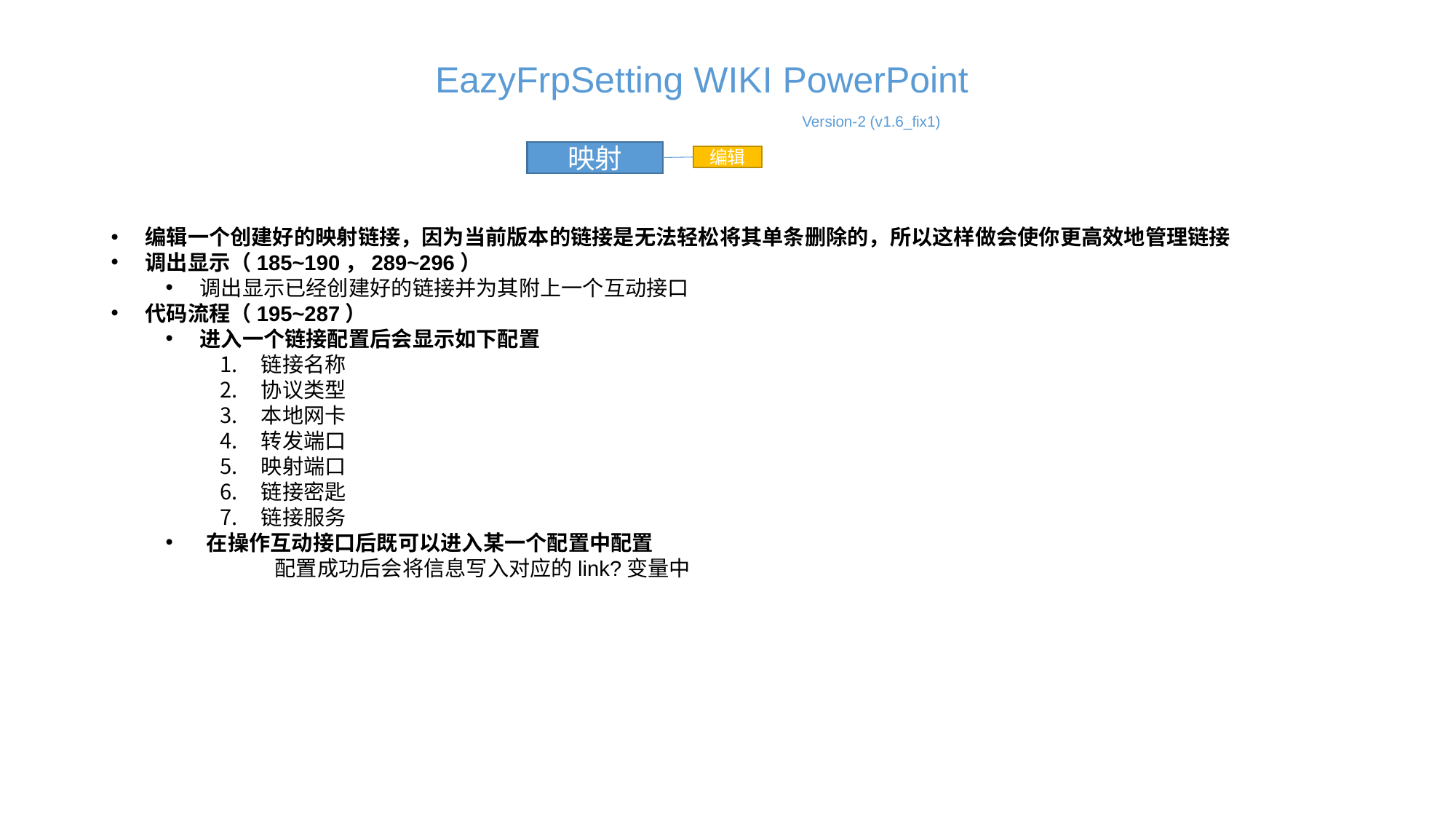

EazyFrpSetting WIKI PowerPoint
Version-2 (v1.6_fix1)
映射
编辑
编辑一个创建好的映射链接，因为当前版本的链接是无法轻松将其单条删除的，所以这样做会使你更高效地管理链接
调出显示（185~190，289~296）
调出显示已经创建好的链接并为其附上一个互动接口
代码流程（195~287）
进入一个链接配置后会显示如下配置
链接名称
协议类型
本地网卡
转发端口
映射端口
链接密匙
链接服务
在操作互动接口后既可以进入某一个配置中配置
	配置成功后会将信息写入对应的link?变量中